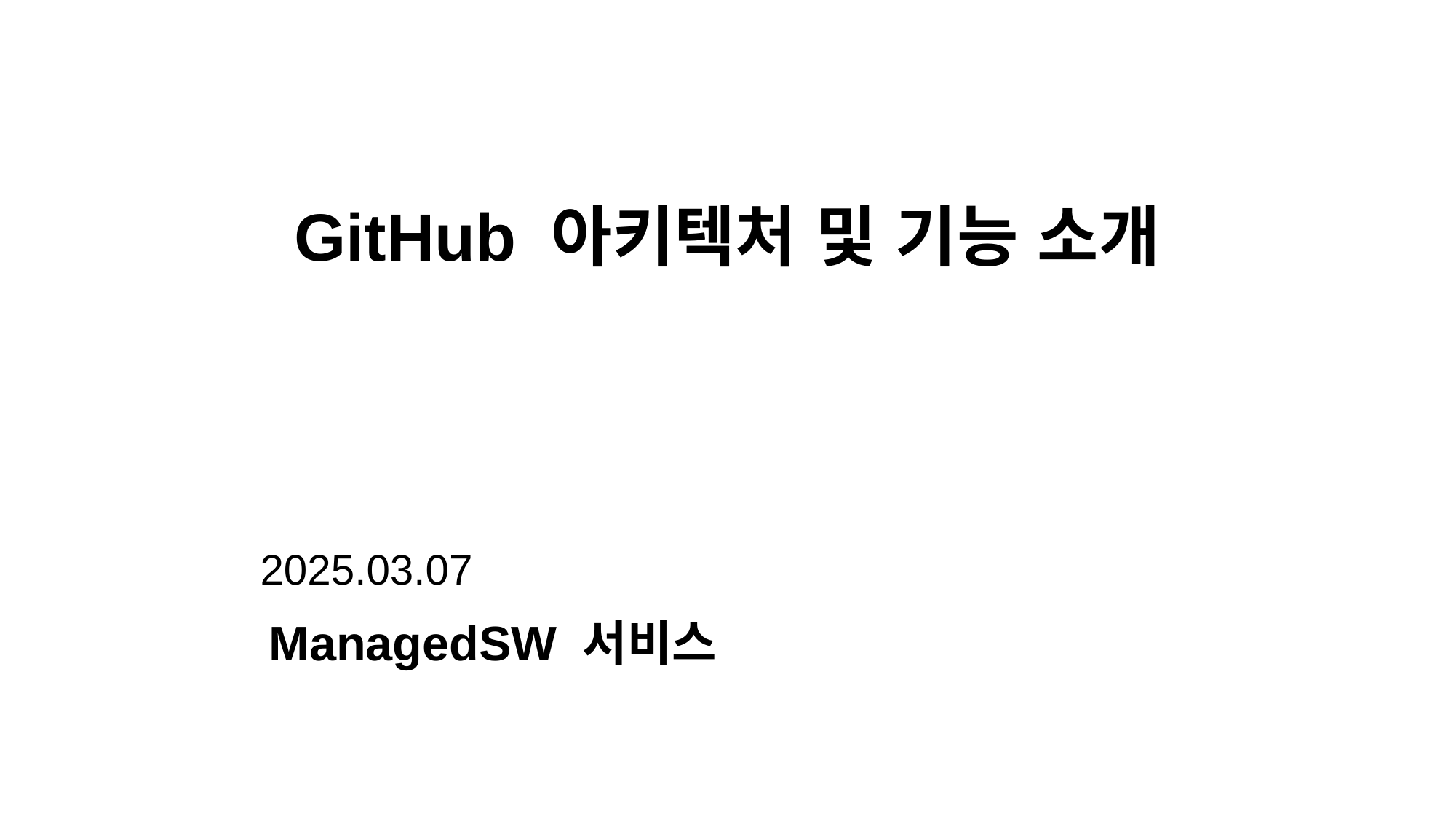

GitHub 아키텍처 및 기능 소개
2025.03.07
ManagedSW 서비스